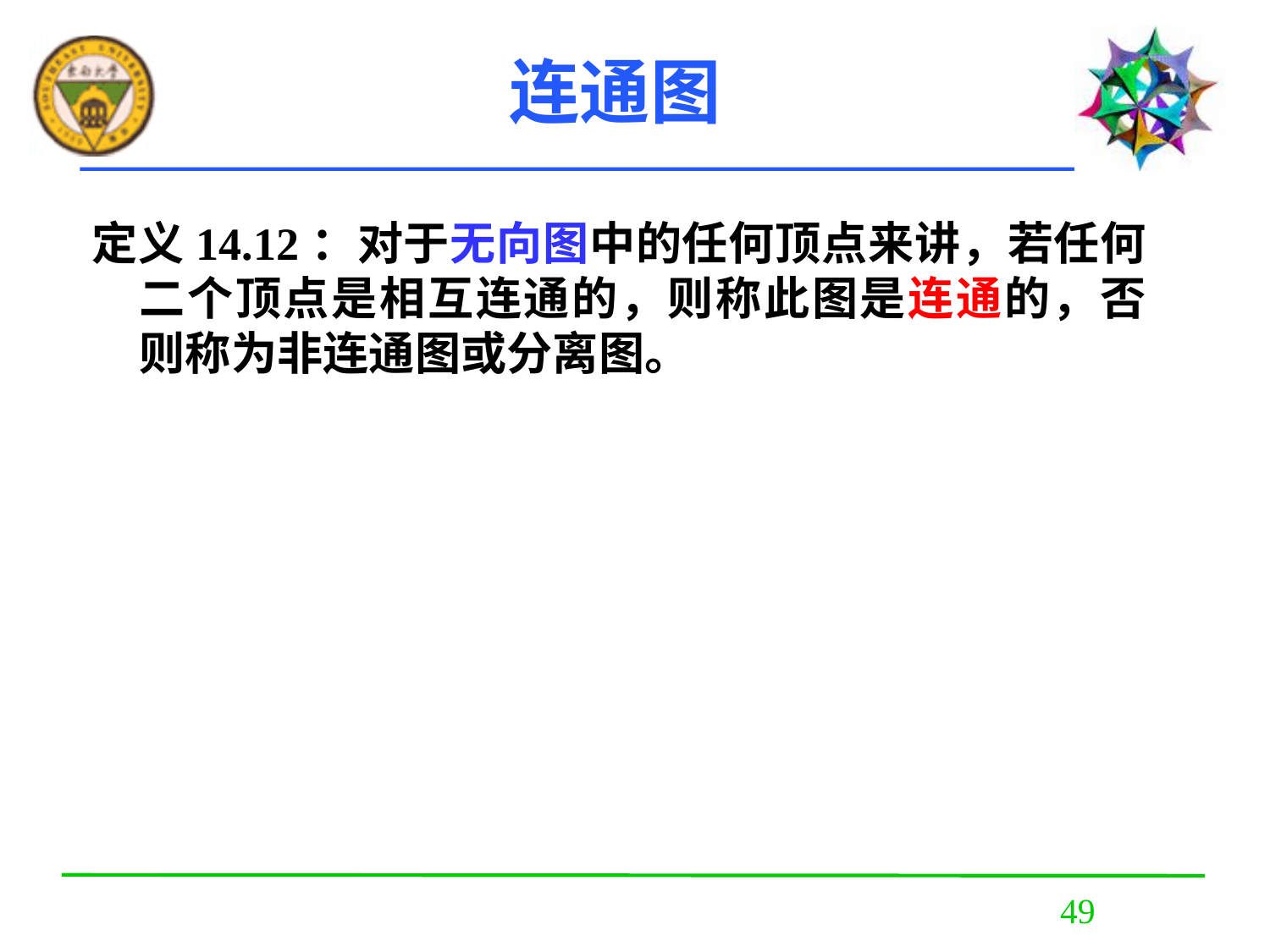

# 连通图
定义14.12：对于无向图中的任何顶点来讲，若任何二个顶点是相互连通的，则称此图是连通的，否则称为非连通图或分离图。